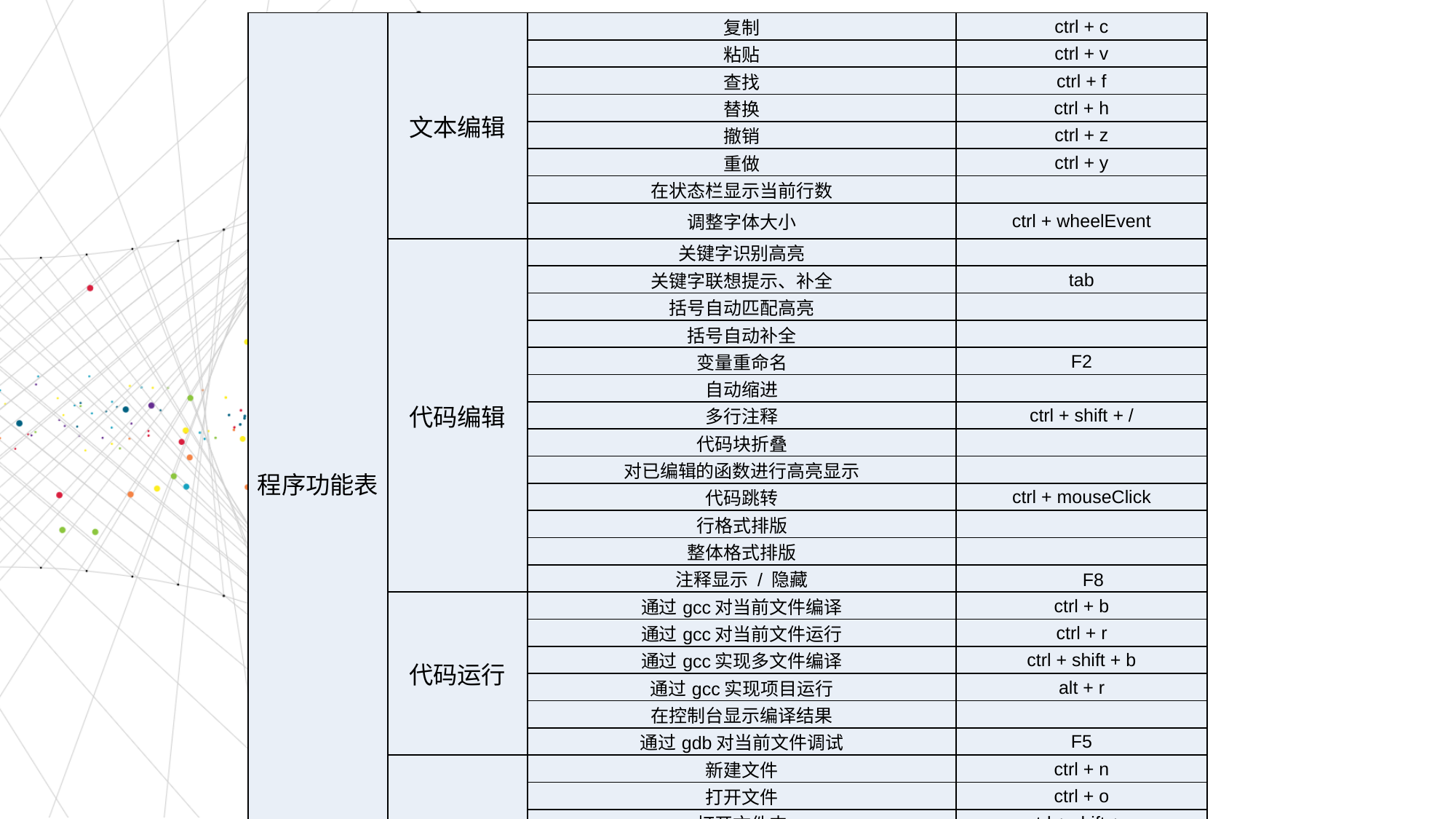

| 程序功能表 | 文本编辑 | 复制 | ctrl + c |
| --- | --- | --- | --- |
|  |  | 粘贴 | ctrl + v |
|  |  | 查找 | ctrl + f |
|  |  | 替换 | ctrl + h |
|  |  | 撤销 | ctrl + z |
|  |  | 重做 | ctrl + y |
|  |  | 在状态栏显示当前行数 |  |
|  |  | 调整字体大小 | ctrl + wheelEvent |
|  | 代码编辑 | 关键字识别高亮 |  |
|  |  | 关键字联想提示、补全 | tab |
|  |  | 括号自动匹配高亮 |  |
|  |  | 括号自动补全 |  |
|  |  | 变量重命名 | F2 |
|  |  | 自动缩进 |  |
|  |  | 多行注释 | ctrl + shift + / |
|  |  | 代码块折叠 |  |
|  |  | 对已编辑的函数进行高亮显示 |  |
|  |  | 代码跳转 | ctrl + mouseClick |
|  |  | 行格式排版 |  |
|  |  | 整体格式排版 |  |
|  |  | 注释显示 / 隐藏 | F8 |
|  | 代码运行 | 通过gcc对当前文件编译 | ctrl + b |
|  |  | 通过gcc对当前文件运行 | ctrl + r |
|  |  | 通过gcc实现多文件编译 | ctrl + shift + b |
|  |  | 通过gcc实现项目运行 | alt + r |
|  |  | 在控制台显示编译结果 |  |
|  |  | 通过gdb对当前文件调试 | F5 |
|  | 文件管理 | 新建文件 | ctrl + n |
|  |  | 打开文件 | ctrl + o |
|  |  | 打开文件夹 | ctrl + shift + o |
|  |  | 保存文件 | ctrl + s |
|  |  | 另存为文件 | ctrl + shift + s |
|  |  | 多文件编辑 |  |
|  |  | 树形文件资源管理 |  |